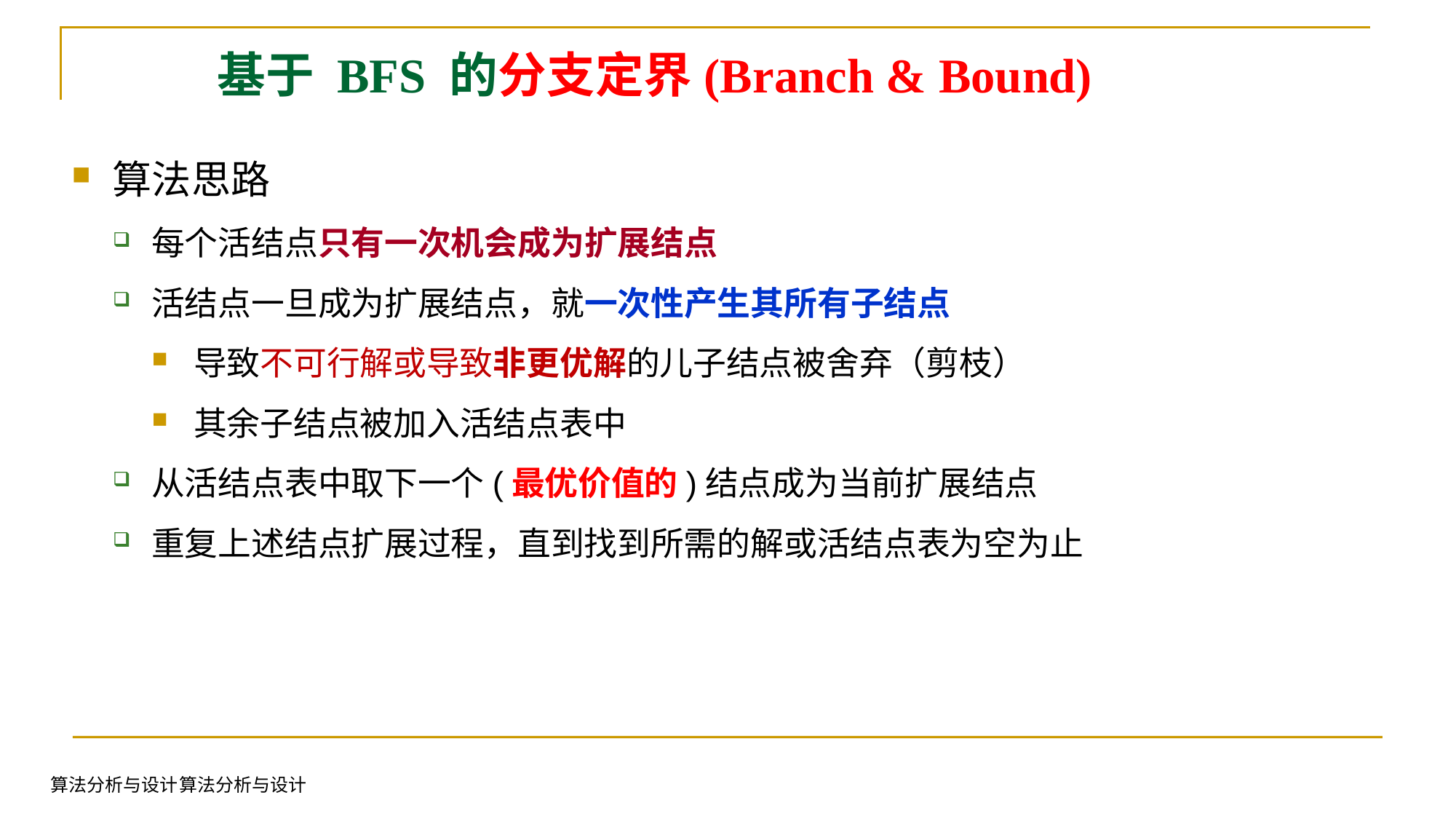

基于 BFS 的分支定界(Branch & Bound)
算法思路
每个活结点只有一次机会成为扩展结点
活结点一旦成为扩展结点，就一次性产生其所有子结点
导致不可行解或导致非更优解的儿子结点被舍弃（剪枝）
其余子结点被加入活结点表中
从活结点表中取下一个(最优价值的)结点成为当前扩展结点
重复上述结点扩展过程，直到找到所需的解或活结点表为空为止
算法分析与设计
算法分析与设计